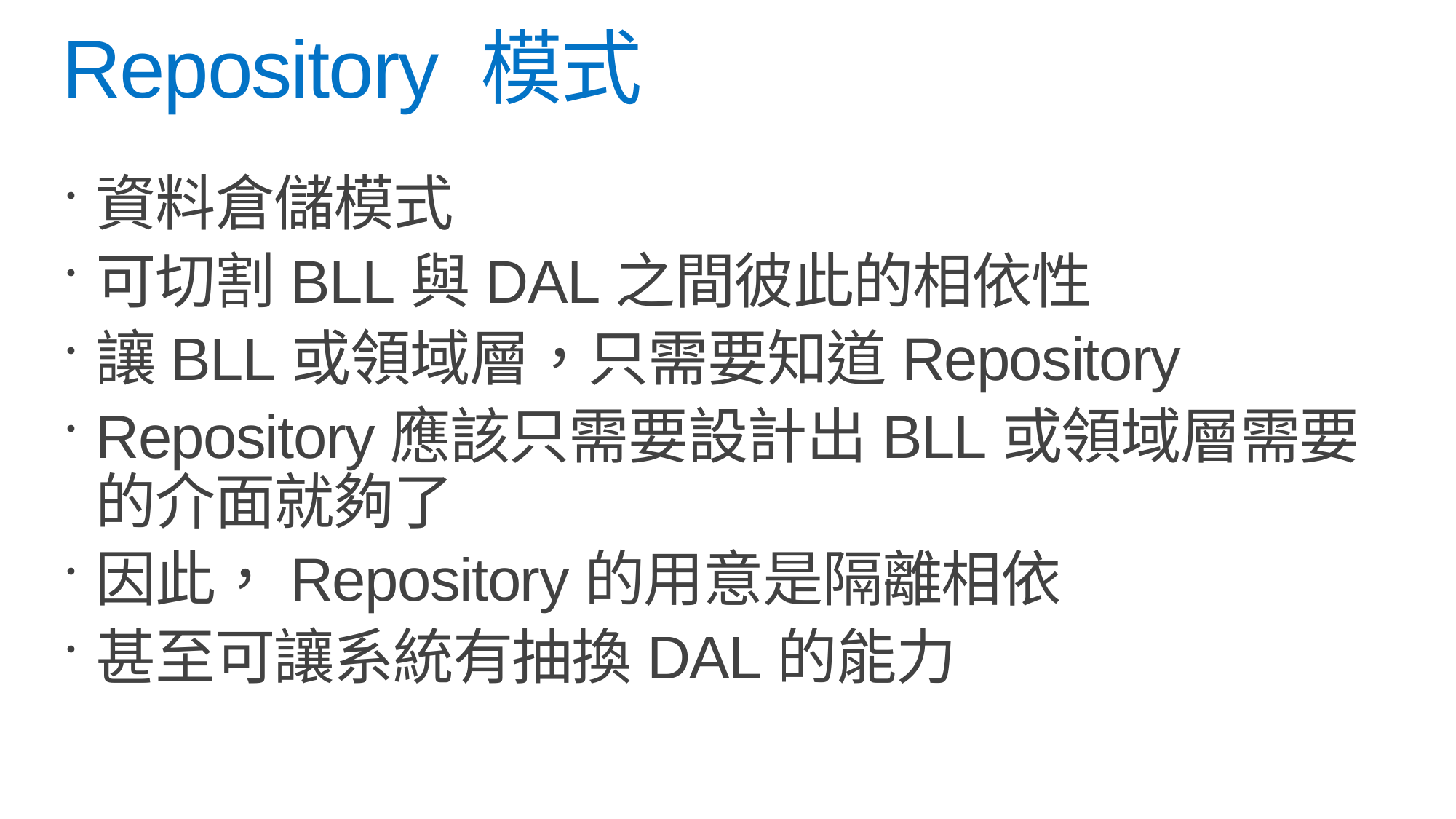

# Repository 模式
資料倉儲模式
可切割BLL與DAL之間彼此的相依性
讓BLL或領域層，只需要知道Repository
Repository應該只需要設計出BLL或領域層需要的介面就夠了
因此，Repository的用意是隔離相依
甚至可讓系統有抽換DAL的能力